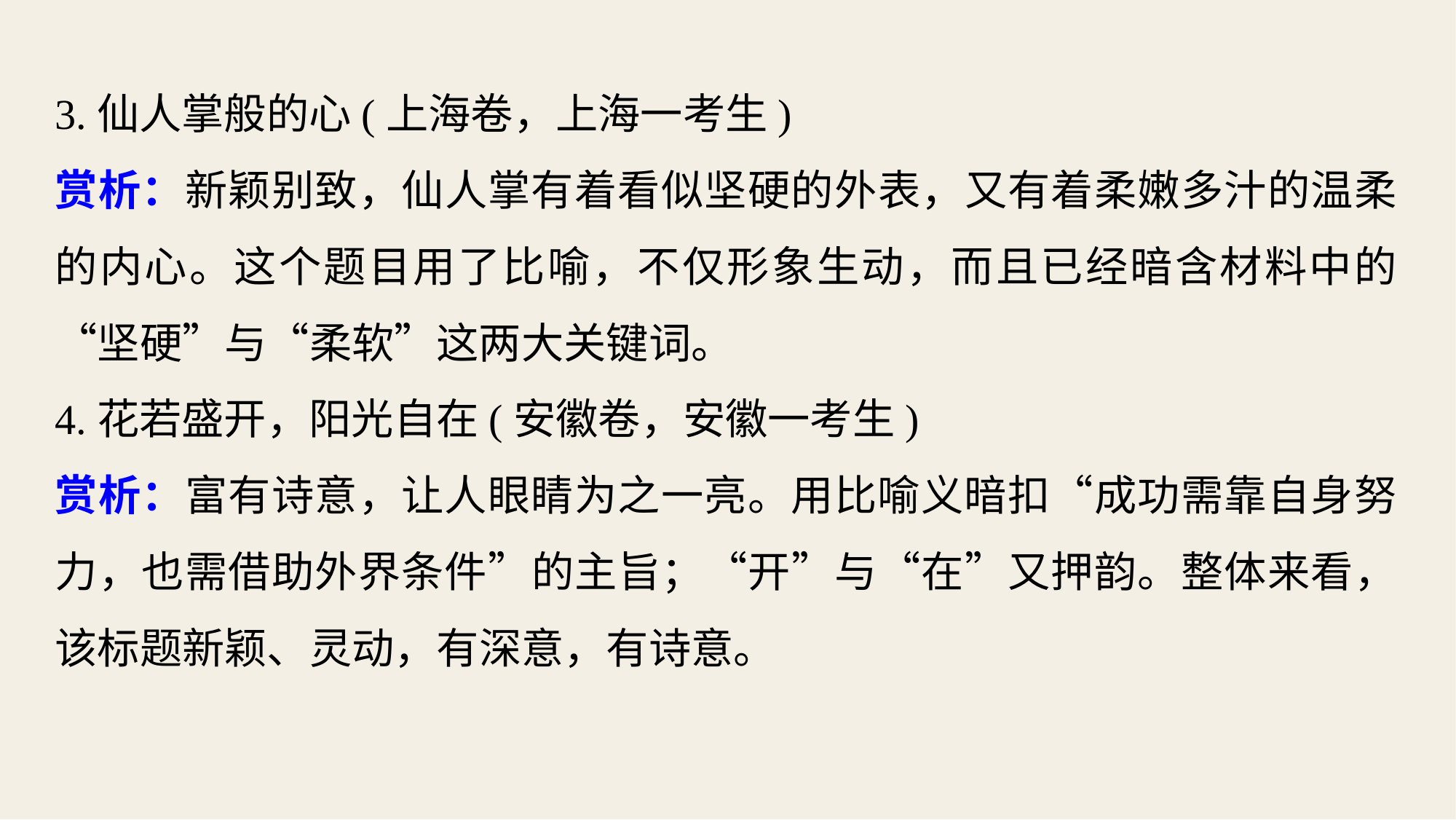

3.仙人掌般的心(上海卷，上海一考生)
赏析：新颖别致，仙人掌有着看似坚硬的外表，又有着柔嫩多汁的温柔的内心。这个题目用了比喻，不仅形象生动，而且已经暗含材料中的“坚硬”与“柔软”这两大关键词。
4.花若盛开，阳光自在(安徽卷，安徽一考生)
赏析：富有诗意，让人眼睛为之一亮。用比喻义暗扣“成功需靠自身努力，也需借助外界条件”的主旨；“开”与“在”又押韵。整体来看，该标题新颖、灵动，有深意，有诗意。